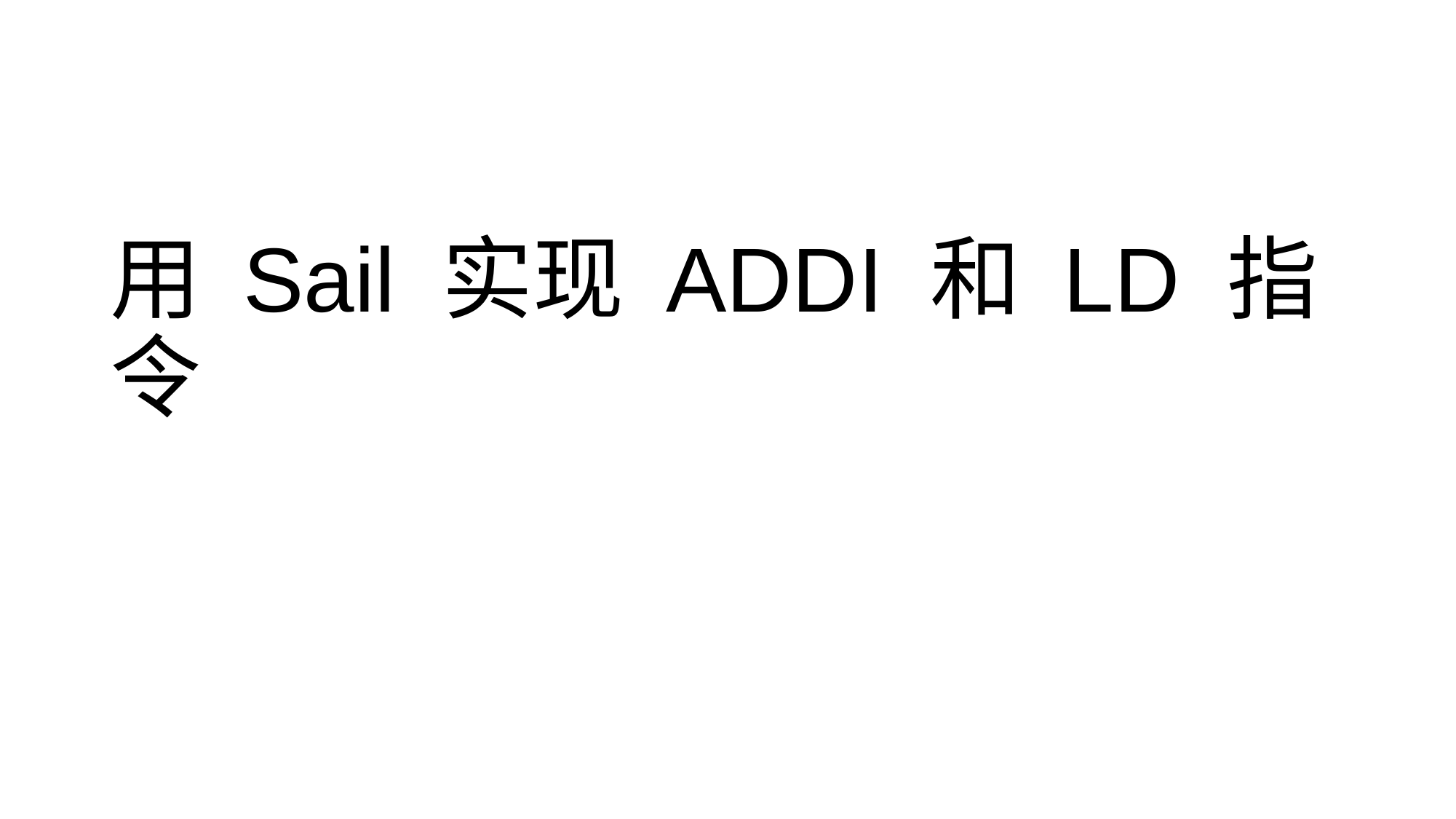

# 用 Sail 实现 ADDI 和 LD 指令